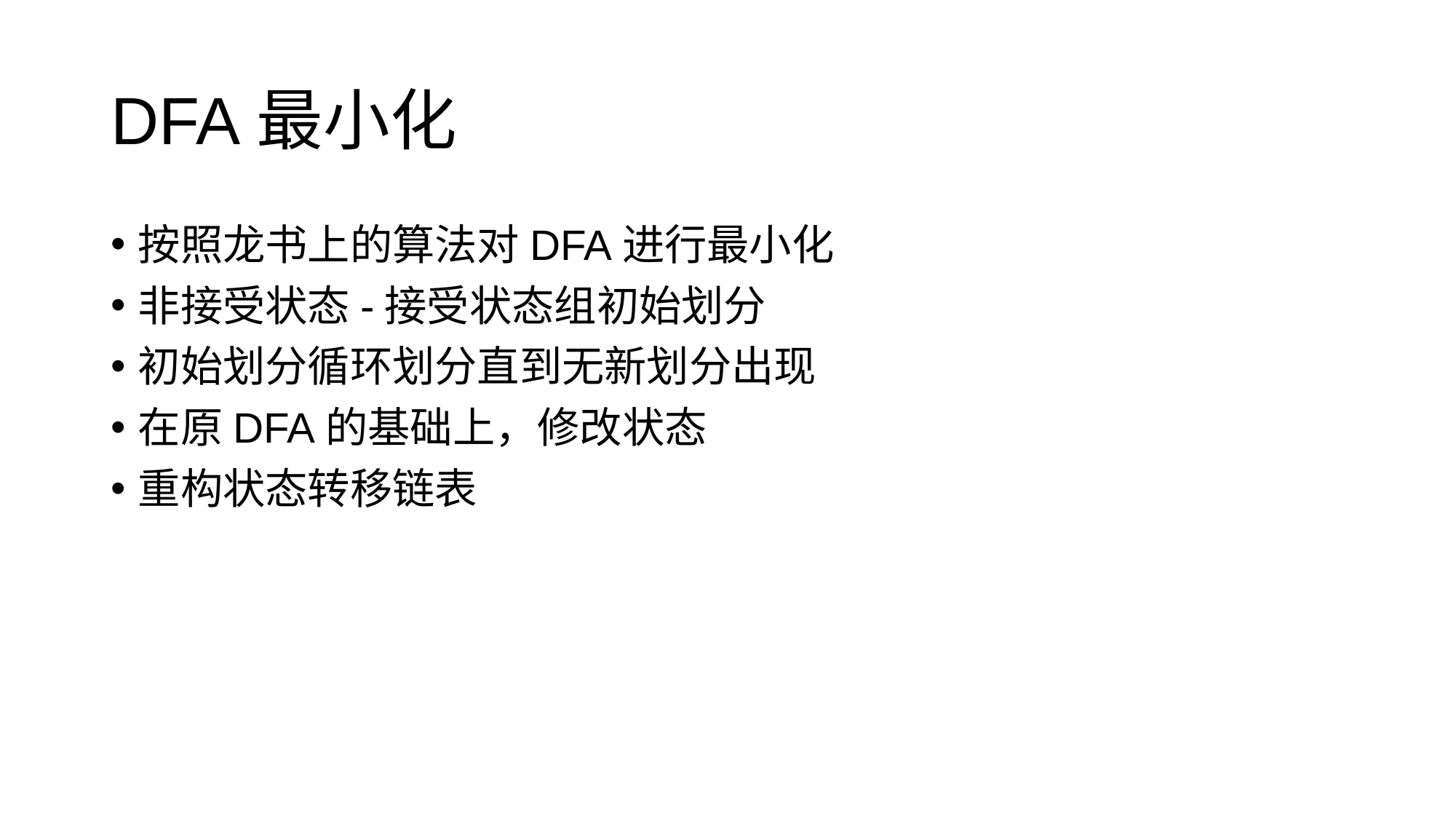

# DFA最小化
按照龙书上的算法对DFA进行最小化
非接受状态-接受状态组初始划分
初始划分循环划分直到无新划分出现
在原DFA的基础上，修改状态
重构状态转移链表